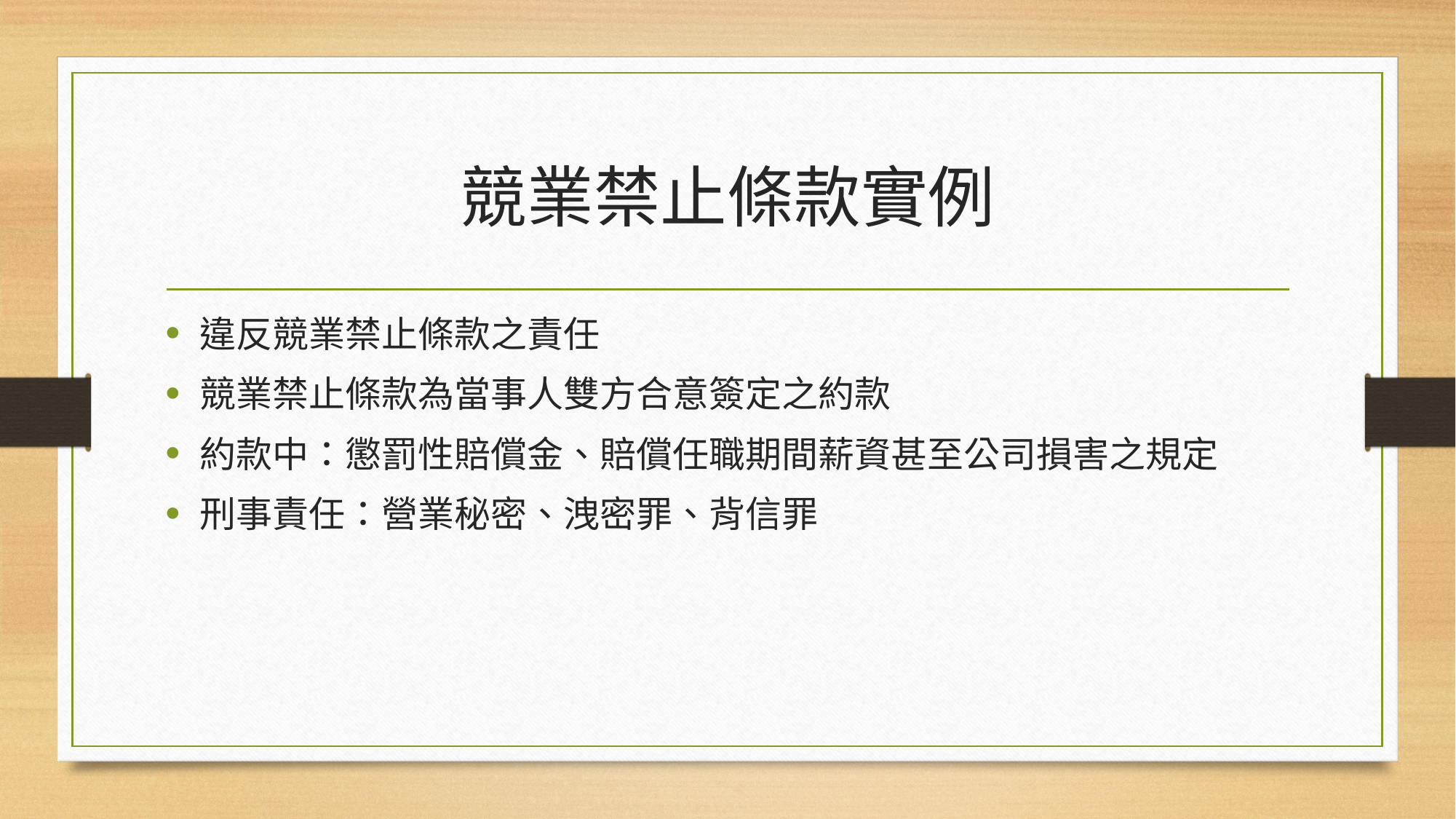

# 競業禁止條款實例
違反競業禁止條款之責任
競業禁止條款為當事人雙方合意簽定之約款
約款中：懲罰性賠償金、賠償任職期間薪資甚至公司損害之規定
刑事責任：營業秘密、洩密罪、背信罪